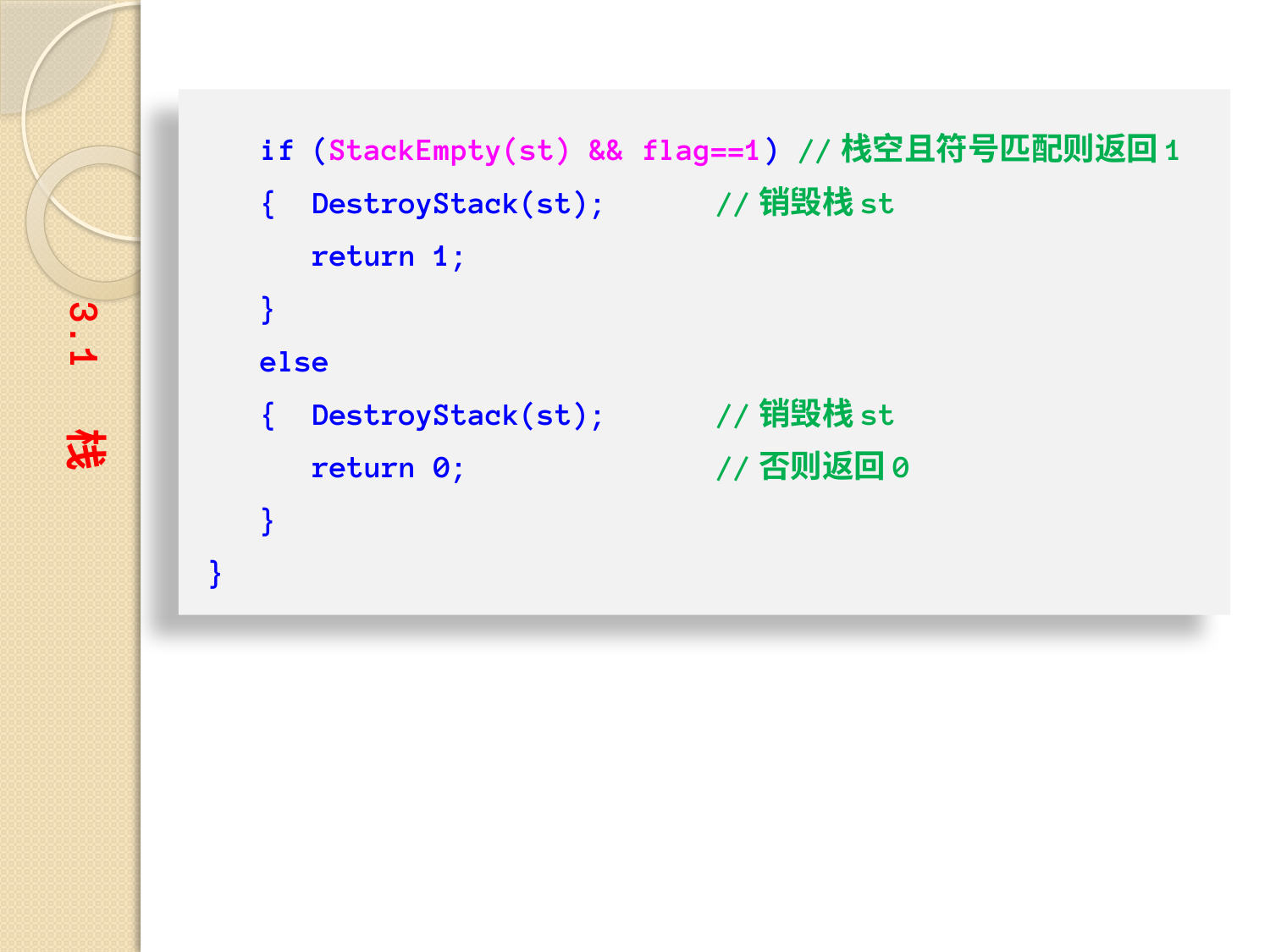

if (StackEmpty(st) && flag==1) //栈空且符号匹配则返回1
   {  DestroyStack(st);	//销毁栈st
      return 1;
   }
   else
   {  DestroyStack(st);	//销毁栈st
      return 0;		//否则返回0
   }
}
3.1  栈